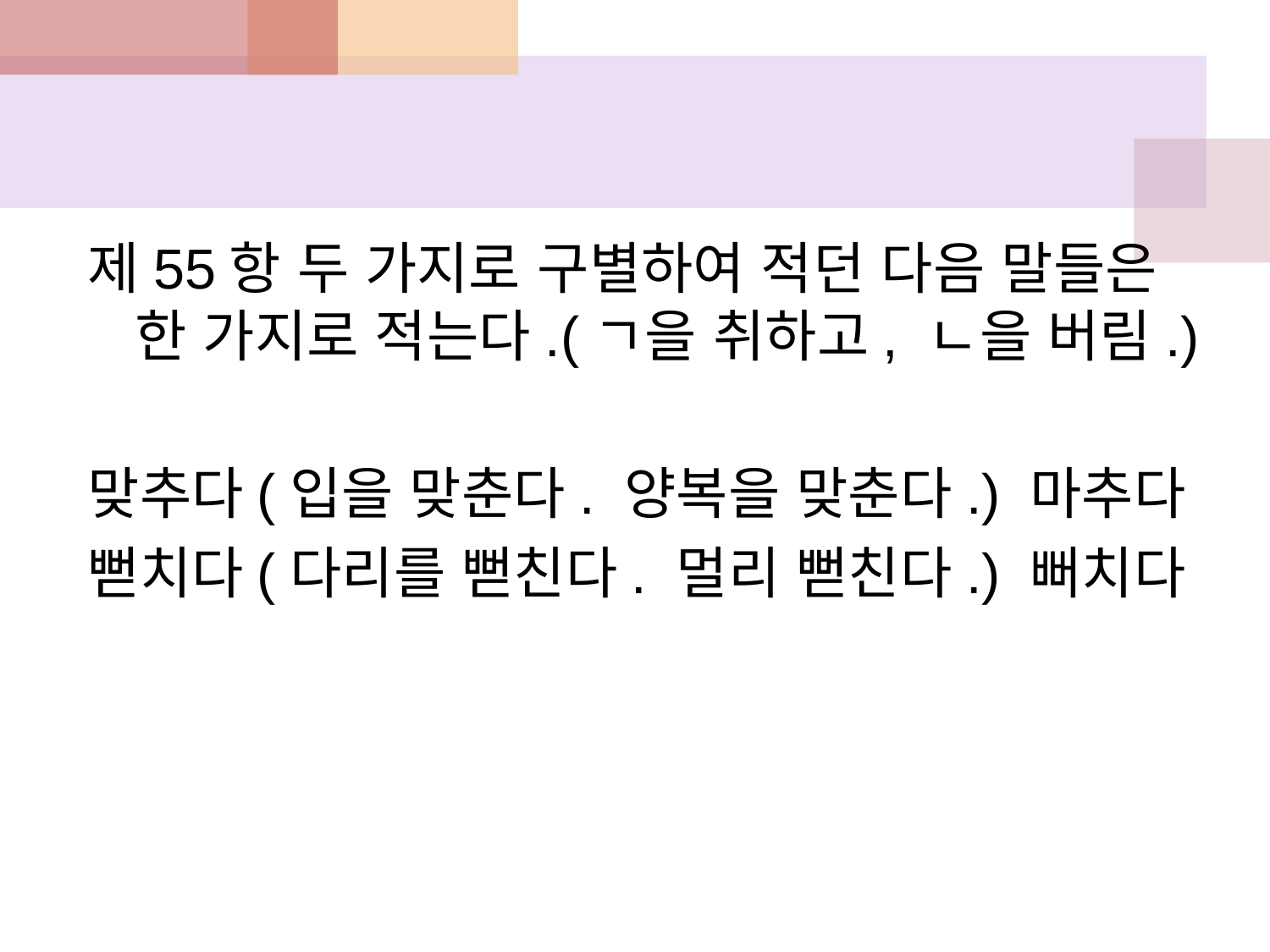

#
제55항 두 가지로 구별하여 적던 다음 말들은 한 가지로 적는다.(ㄱ을 취하고, ㄴ을 버림.)

맞추다(입을 맞춘다. 양복을 맞춘다.) 마추다
뻗치다(다리를 뻗친다. 멀리 뻗친다.) 뻐치다